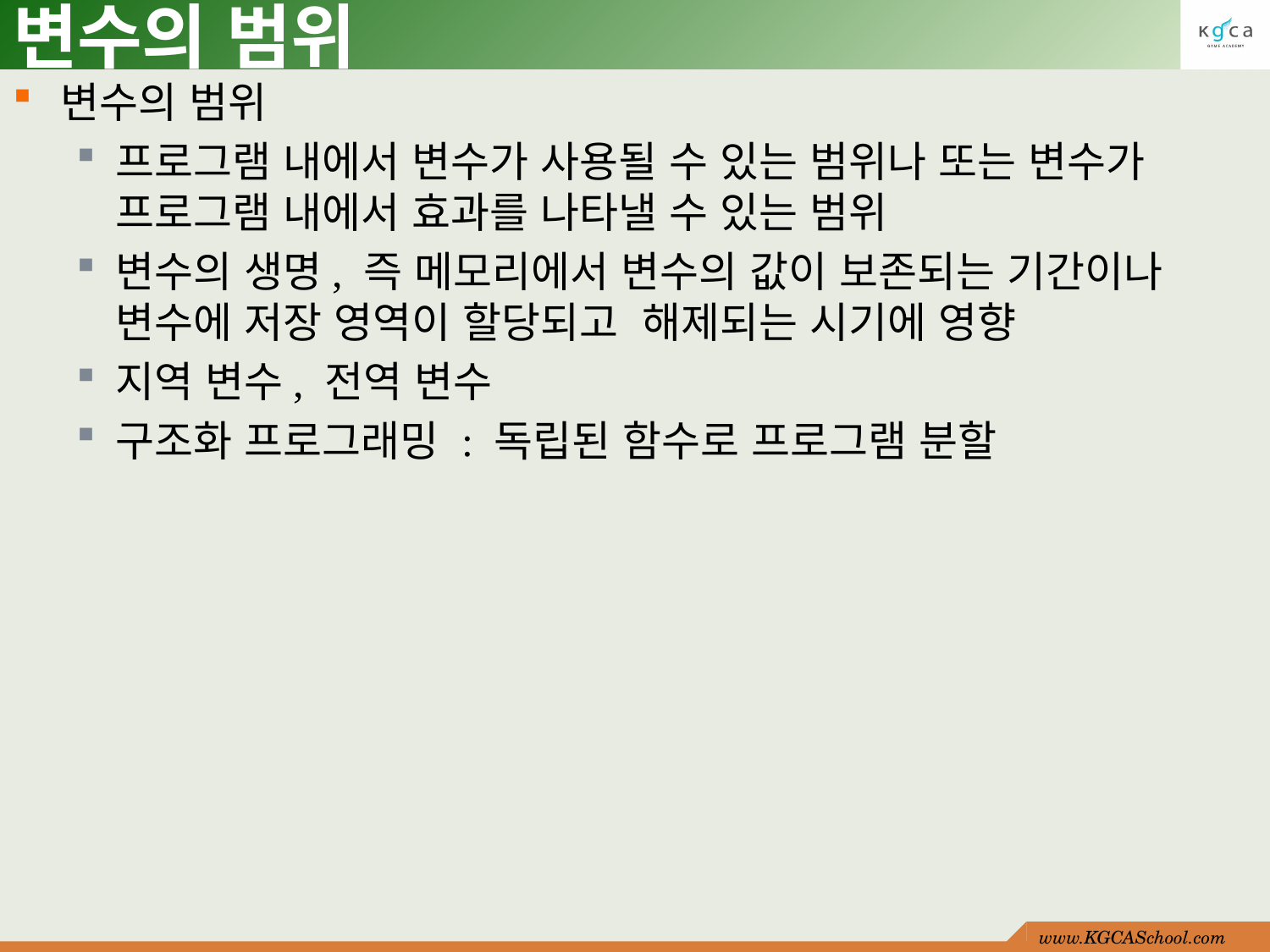

# 변수의 범위
변수의 범위
프로그램 내에서 변수가 사용될 수 있는 범위나 또는 변수가 프로그램 내에서 효과를 나타낼 수 있는 범위
변수의 생명, 즉 메모리에서 변수의 값이 보존되는 기간이나 변수에 저장 영역이 할당되고  해제되는 시기에 영향
지역 변수, 전역 변수
구조화 프로그래밍 : 독립된 함수로 프로그램 분할